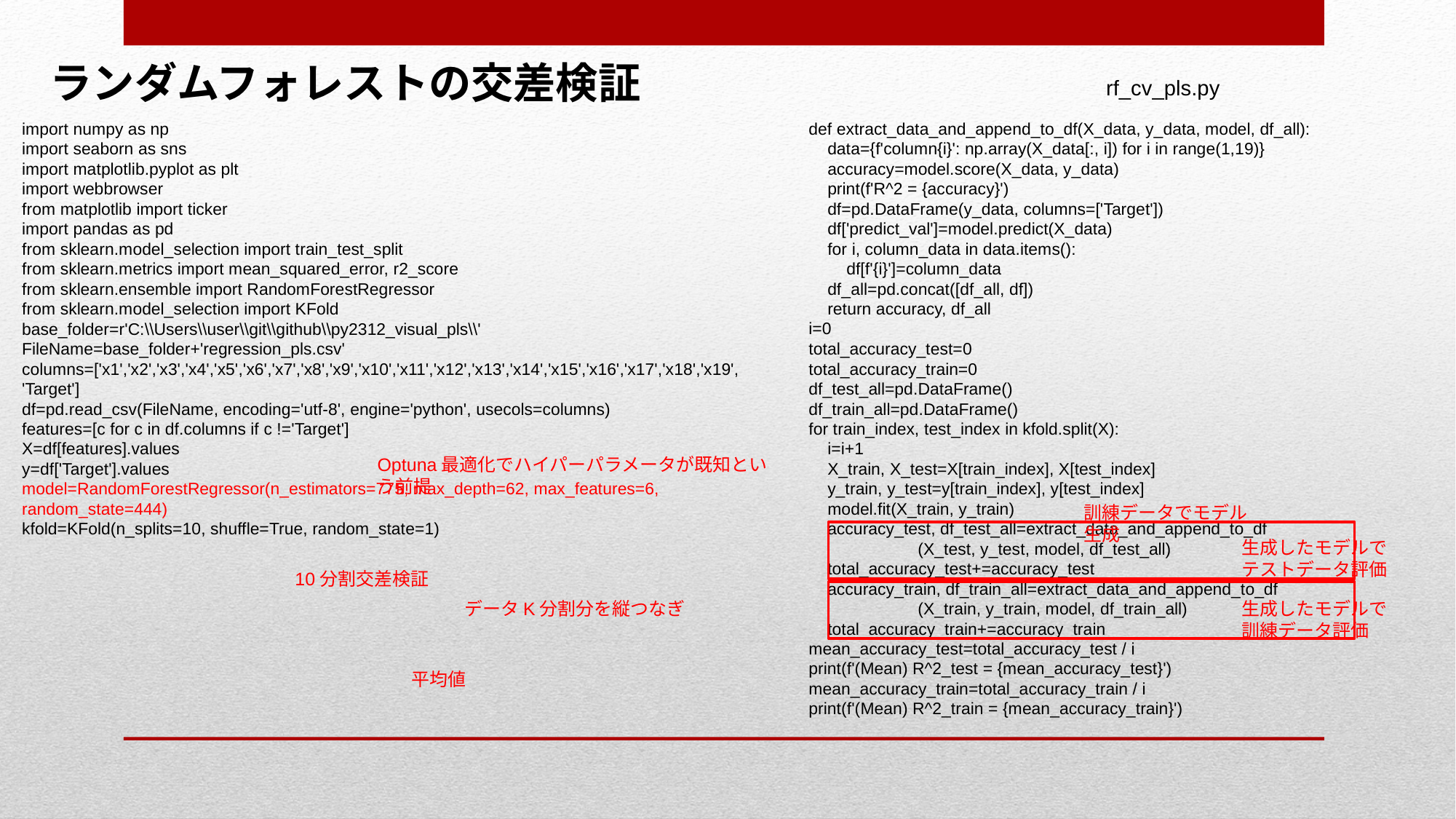

ランダムフォレストの交差検証
rf_cv_pls.py
import numpy as np
import seaborn as sns
import matplotlib.pyplot as plt
import webbrowser
from matplotlib import ticker
import pandas as pd
from sklearn.model_selection import train_test_split
from sklearn.metrics import mean_squared_error, r2_score
from sklearn.ensemble import RandomForestRegressor
from sklearn.model_selection import KFold
base_folder=r'C:\\Users\\user\\git\\github\\py2312_visual_pls\\'
FileName=base_folder+'regression_pls.csv'
columns=['x1','x2','x3','x4','x5','x6','x7','x8','x9','x10','x11','x12','x13','x14','x15','x16','x17','x18','x19','Target']
df=pd.read_csv(FileName, encoding='utf-8', engine='python', usecols=columns)
features=[c for c in df.columns if c !='Target']
X=df[features].values
y=df['Target'].values
model=RandomForestRegressor(n_estimators=775, max_depth=62, max_features=6, random_state=444)
kfold=KFold(n_splits=10, shuffle=True, random_state=1)
def extract_data_and_append_to_df(X_data, y_data, model, df_all):
    data={f'column{i}': np.array(X_data[:, i]) for i in range(1,19)}
    accuracy=model.score(X_data, y_data)
    print(f'R^2 = {accuracy}')
    df=pd.DataFrame(y_data, columns=['Target'])
    df['predict_val']=model.predict(X_data)
    for i, column_data in data.items():
        df[f'{i}']=column_data
    df_all=pd.concat([df_all, df])
    return accuracy, df_all
i=0
total_accuracy_test=0
total_accuracy_train=0
df_test_all=pd.DataFrame()
df_train_all=pd.DataFrame()
for train_index, test_index in kfold.split(X):
    i=i+1
    X_train, X_test=X[train_index], X[test_index]
    y_train, y_test=y[train_index], y[test_index]
    model.fit(X_train, y_train)
    accuracy_test, df_test_all=extract_data_and_append_to_df
　	(X_test, y_test, model, df_test_all)
    total_accuracy_test+=accuracy_test
    accuracy_train, df_train_all=extract_data_and_append_to_df
	(X_train, y_train, model, df_train_all)
    total_accuracy_train+=accuracy_train
mean_accuracy_test=total_accuracy_test / i
print(f'(Mean) R^2_test = {mean_accuracy_test}')
mean_accuracy_train=total_accuracy_train / i
print(f'(Mean) R^2_train = {mean_accuracy_train}')
K分割交差検証
Optuna最適化でハイパーパラメータが既知という前提
訓練データでモデル生成
訓練データに対して、交差検証

生成したモデルで
テストデータ評価
10分割交差検証
未知データ

生成したモデルで
訓練データ評価
データK分割分を縦つなぎ
最適化パラメータ
平均値